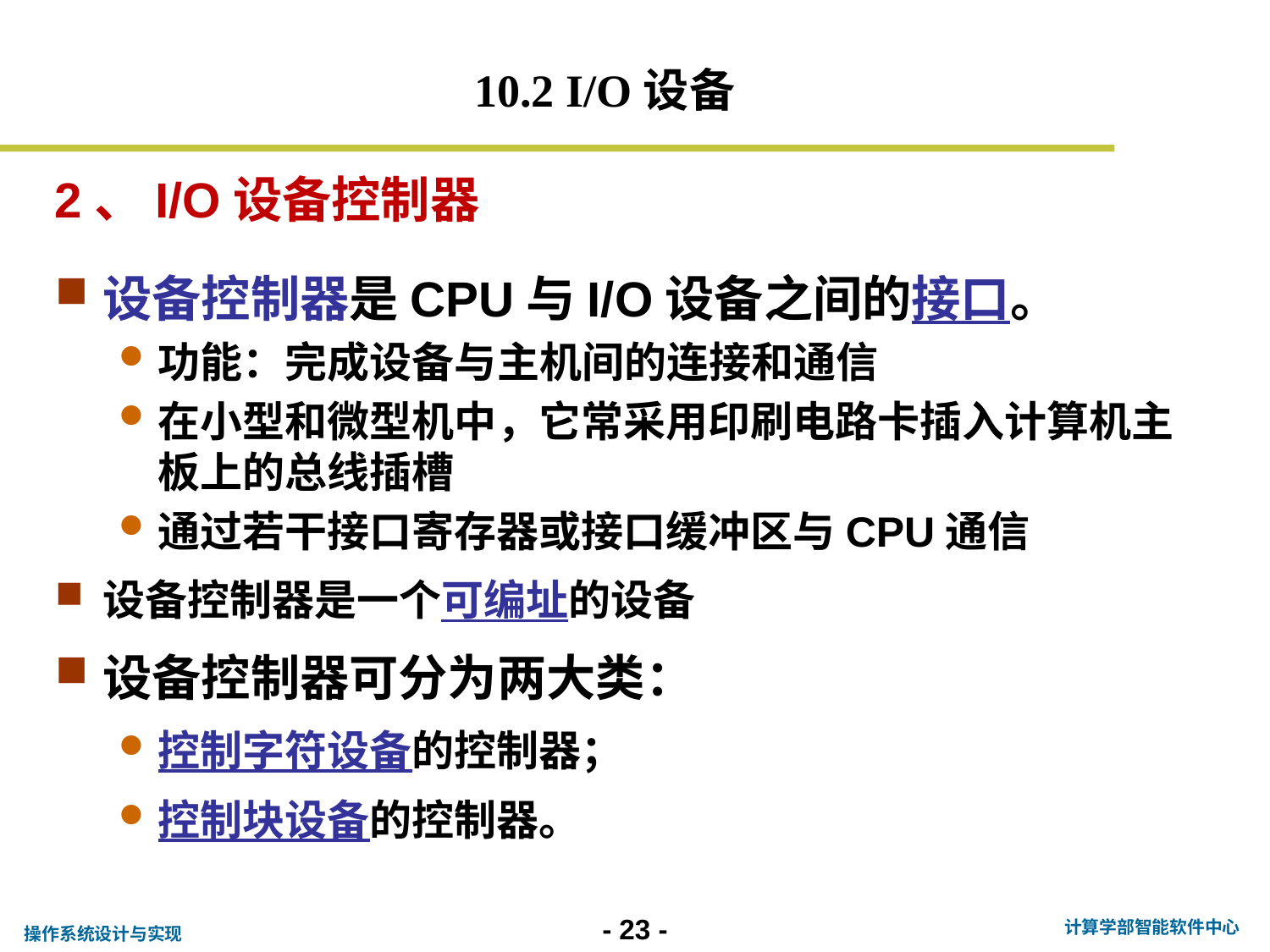

10.2 I/O设备
2、I/O设备控制器
设备控制器是CPU与I/O设备之间的接口。
功能：完成设备与主机间的连接和通信
在小型和微型机中，它常采用印刷电路卡插入计算机主板上的总线插槽
通过若干接口寄存器或接口缓冲区与CPU通信
设备控制器是一个可编址的设备
设备控制器可分为两大类：
控制字符设备的控制器；
控制块设备的控制器。